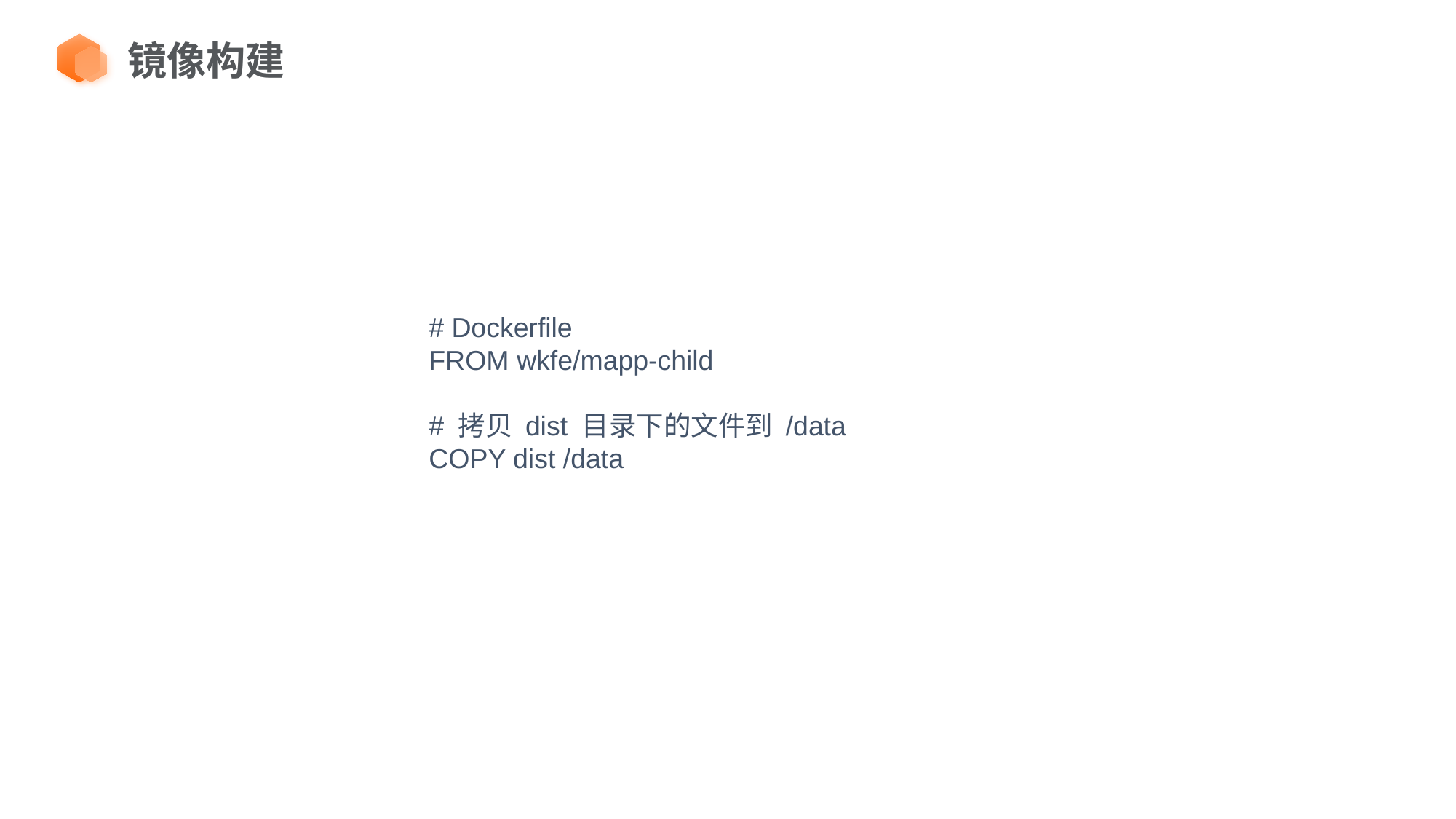

镜像构建
# Dockerfile
FROM wkfe/mapp-child

# 拷贝 dist 目录下的文件到 /data
COPY dist /data